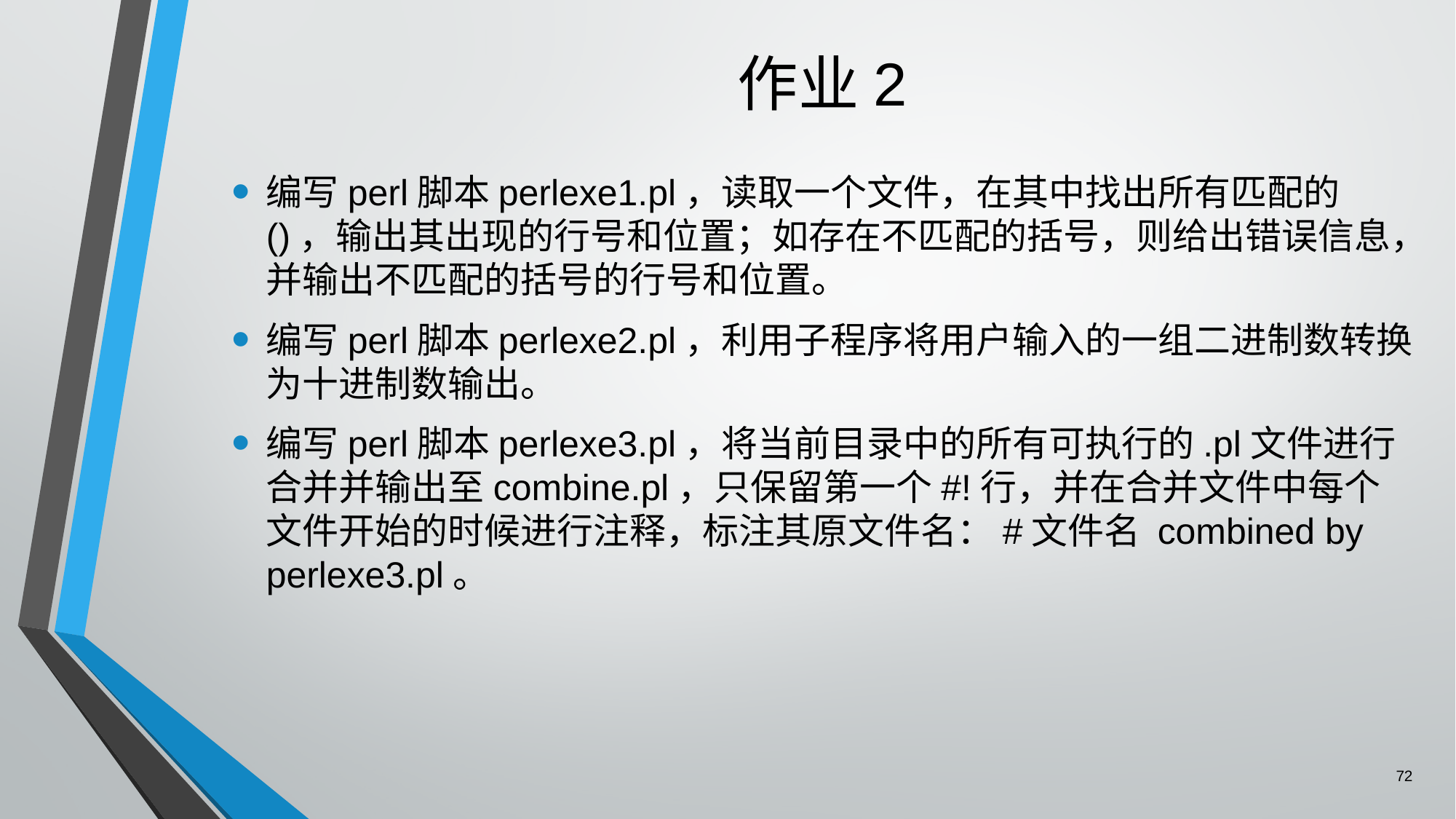

# 作业2
编写perl脚本perlexe1.pl，读取一个文件，在其中找出所有匹配的()，输出其出现的行号和位置；如存在不匹配的括号，则给出错误信息，并输出不匹配的括号的行号和位置。
编写perl脚本perlexe2.pl，利用子程序将用户输入的一组二进制数转换为十进制数输出。
编写perl脚本perlexe3.pl，将当前目录中的所有可执行的.pl文件进行合并并输出至combine.pl，只保留第一个#!行，并在合并文件中每个文件开始的时候进行注释，标注其原文件名：#文件名 combined by perlexe3.pl。
72